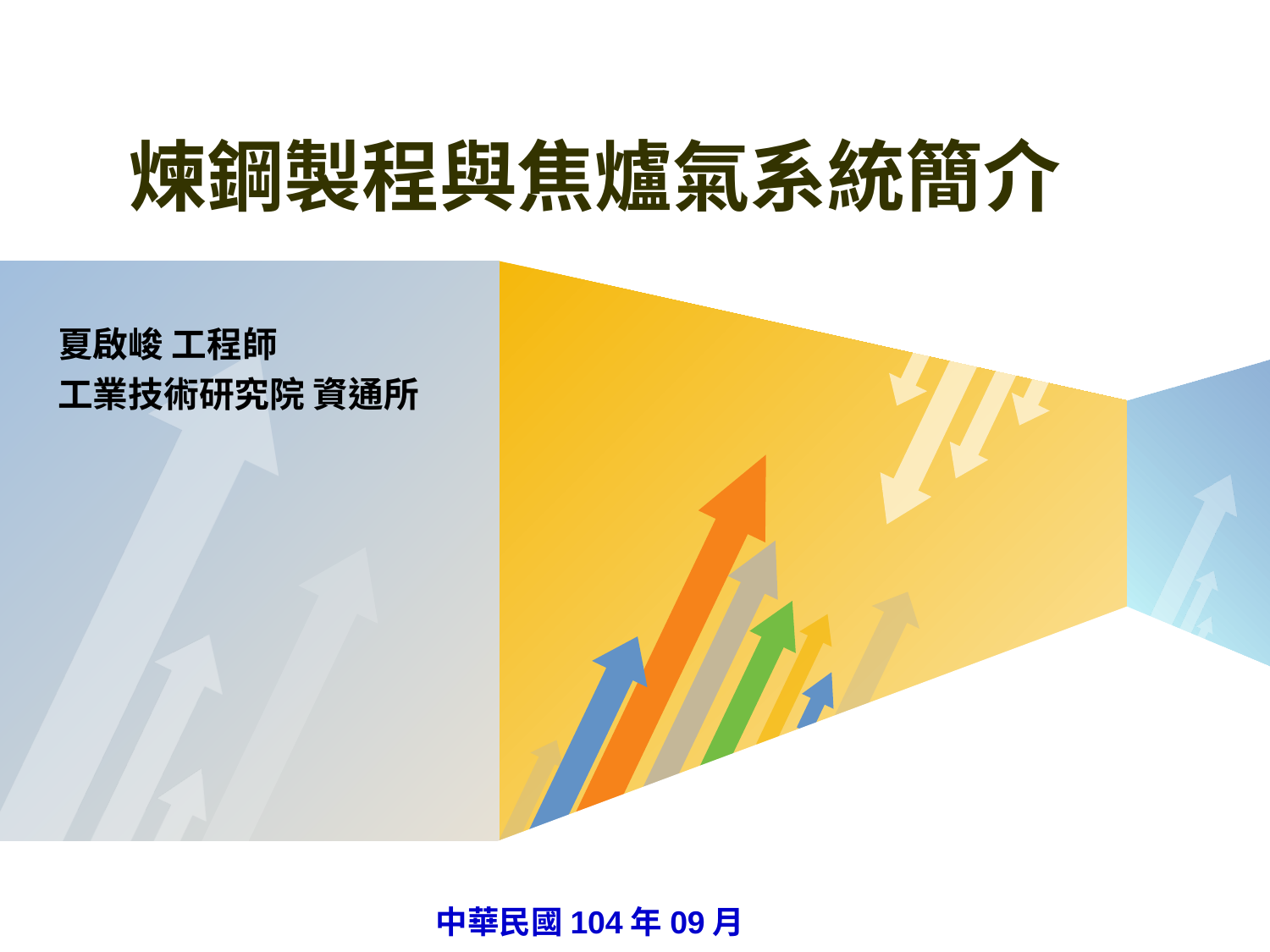

# 煉鋼製程與焦爐氣系統簡介
夏啟峻 工程師
工業技術研究院 資通所
中華民國104年09月